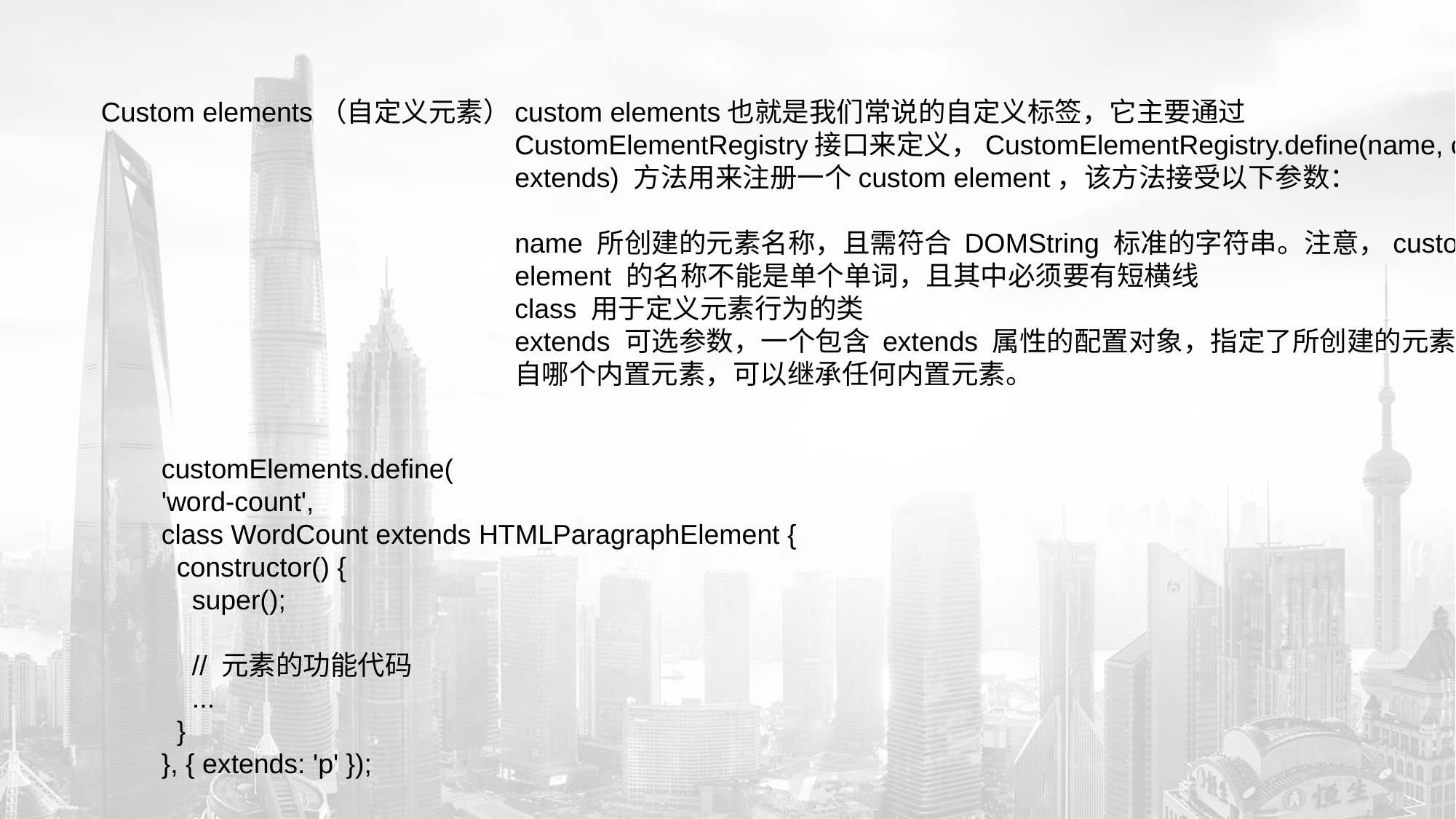

Custom elements（自定义元素）
custom elements也就是我们常说的自定义标签，它主要通过CustomElementRegistry接口来定义，CustomElementRegistry.define(name, class, extends) 方法用来注册一个custom element，该方法接受以下参数：

name 所创建的元素名称，且需符合 DOMString 标准的字符串。注意，custom element 的名称不能是单个单词，且其中必须要有短横线
class 用于定义元素行为的类
extends 可选参数，一个包含 extends 属性的配置对象，指定了所创建的元素继承自哪个内置元素，可以继承任何内置元素。
customElements.define(
'word-count',
class WordCount extends HTMLParagraphElement {
  constructor() {
    super();

    // 元素的功能代码
    ...
  }
}, { extends: 'p' });